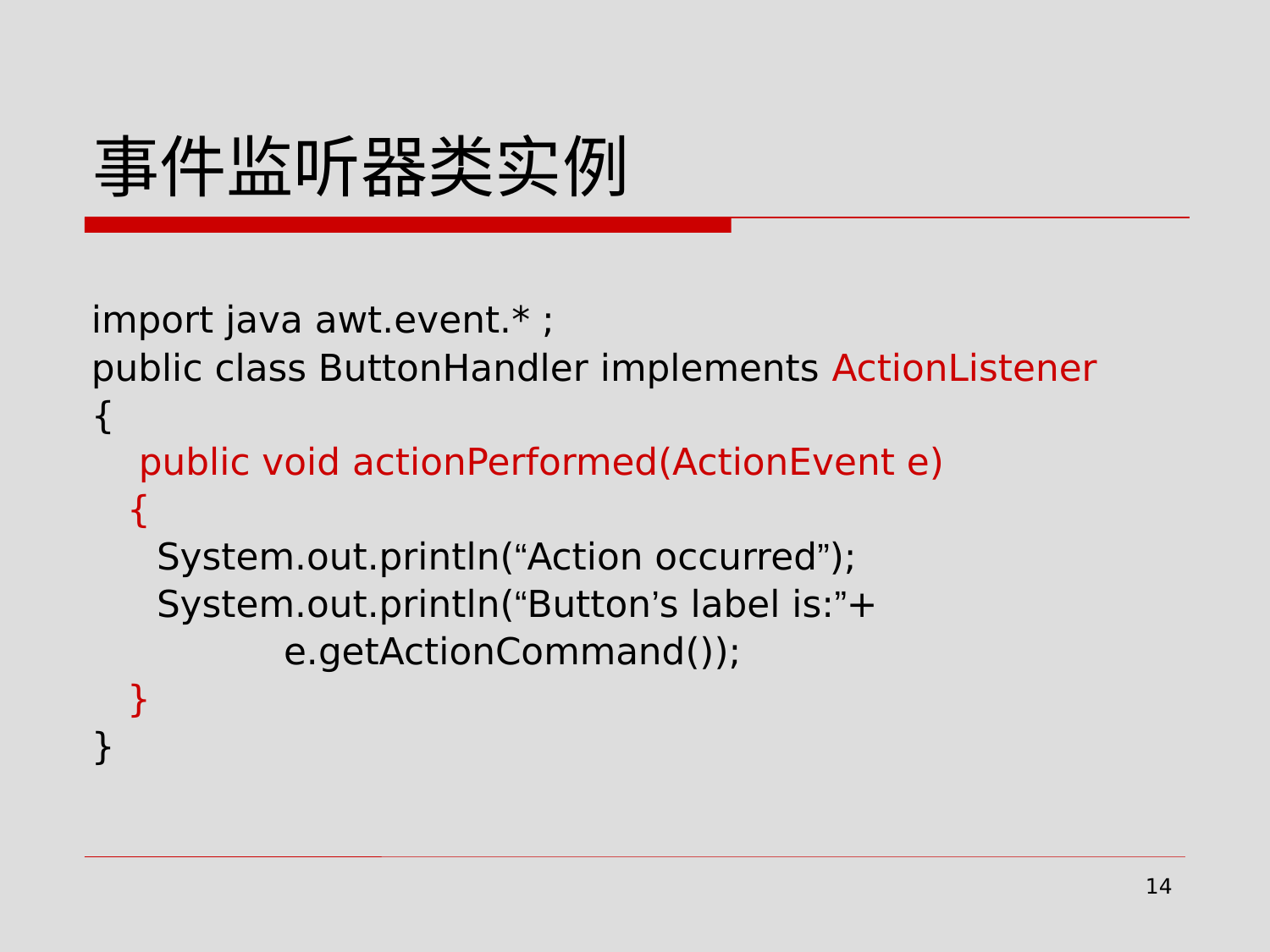

# 事件监听器类实例

import java awt.event.* ;
public class ButtonHandler implements ActionListener
{
    public void actionPerformed(ActionEvent e)
   {
	System.out.println(“Action occurred”);
	System.out.println(“Button’s label is:”+
		e.getActionCommand());
   }
}
14